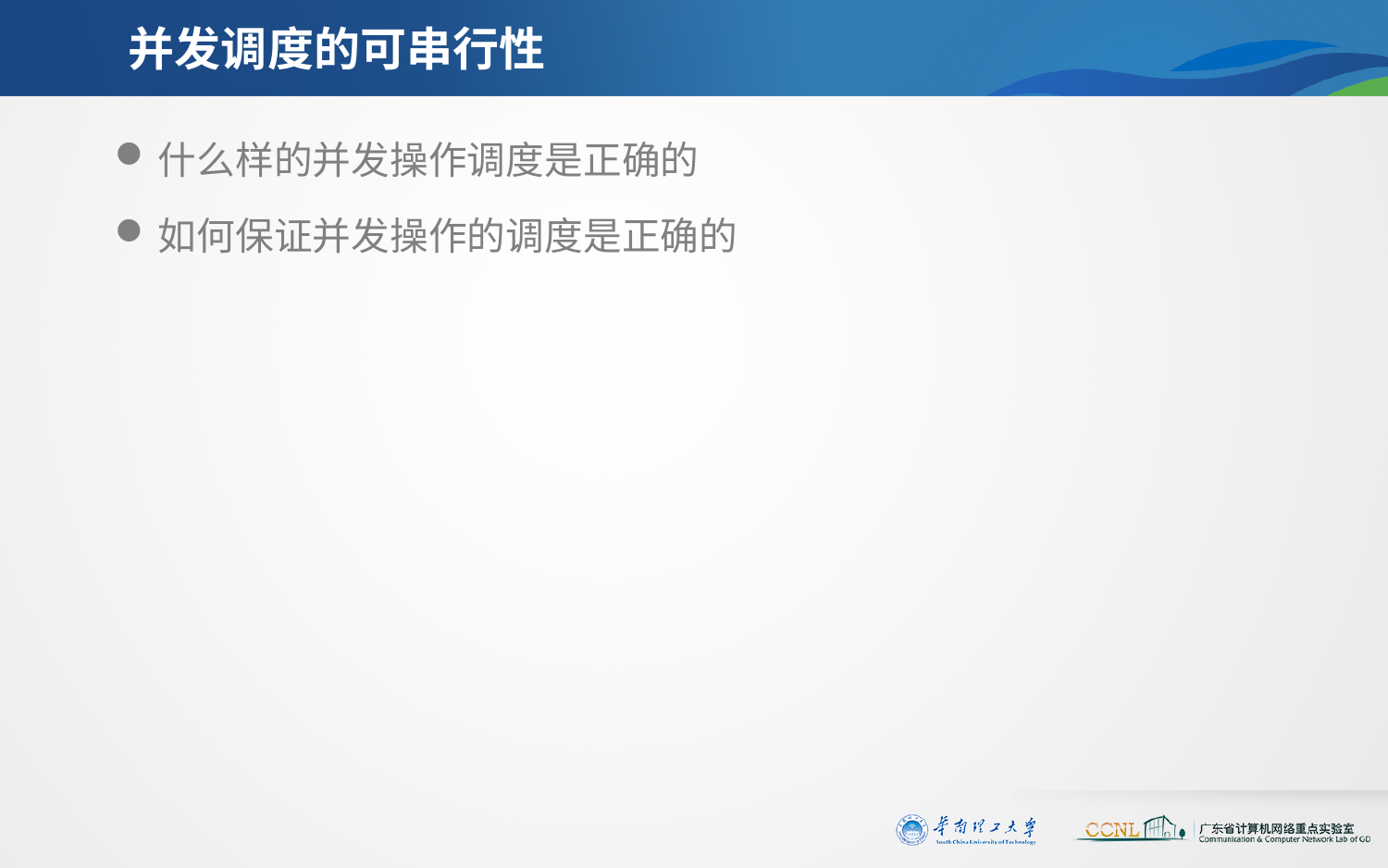

# 并发调度的可串行性
什么样的并发操作调度是正确的
如何保证并发操作的调度是正确的